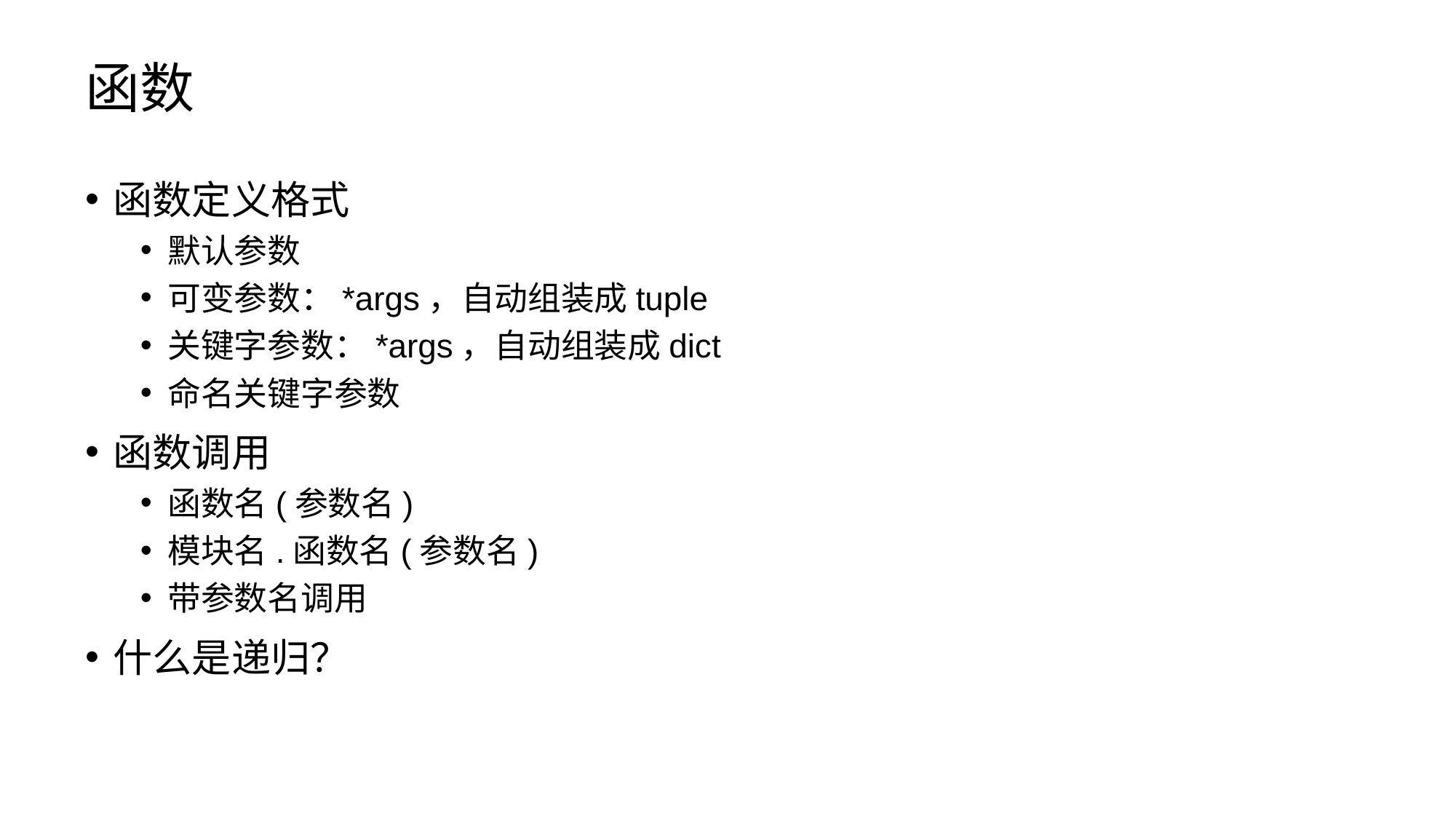

# 函数
函数定义格式
默认参数
可变参数：*args，自动组装成tuple
关键字参数：*args，自动组装成dict
命名关键字参数
函数调用
函数名(参数名)
模块名.函数名(参数名)
带参数名调用
什么是递归？